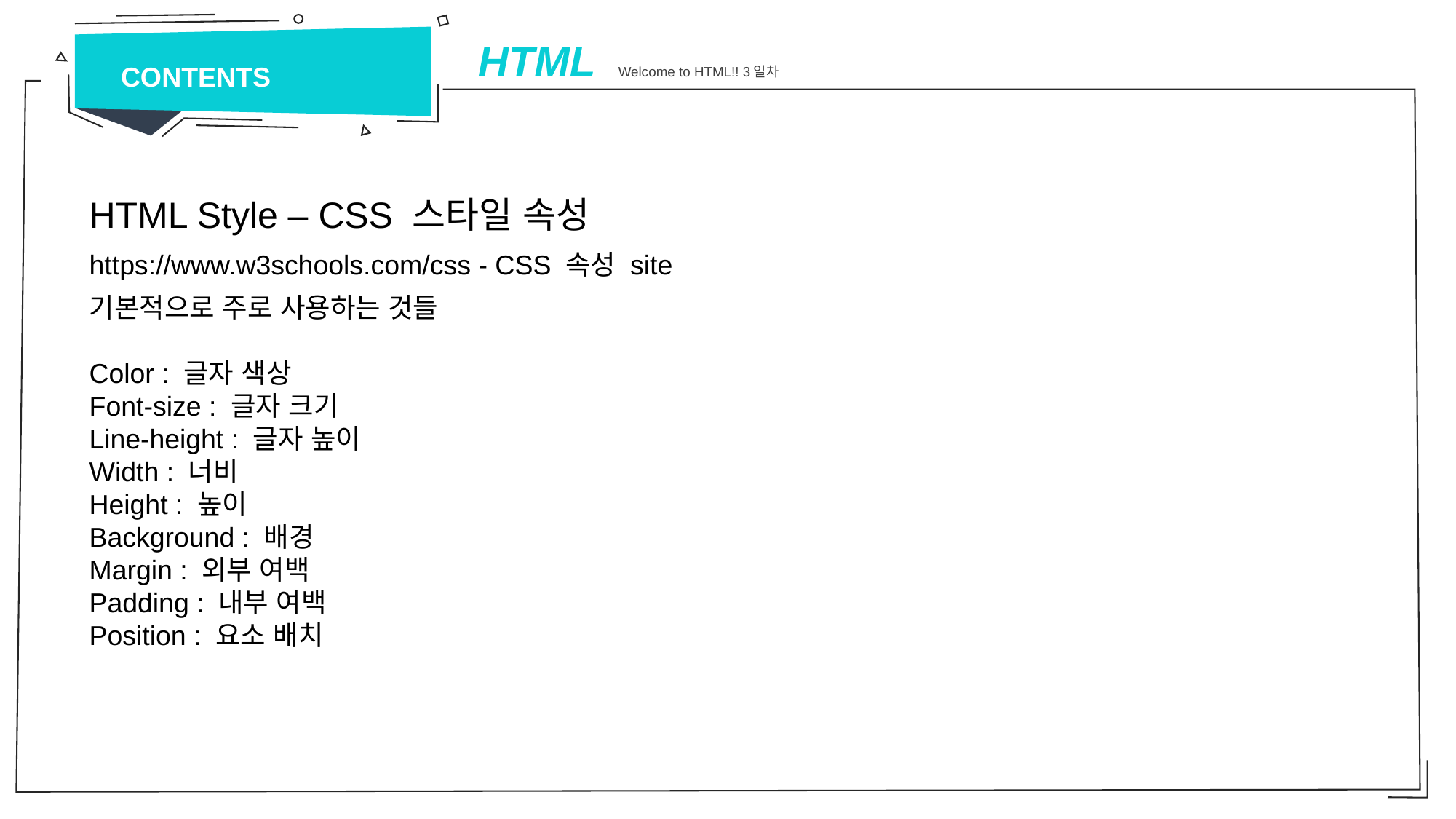

HTML  Welcome to HTML!! 3일차

CONTENTS

HTML Style – CSS 스타일 속성
https://www.w3schools.com/css - CSS 속성 site
기본적으로 주로 사용하는 것들

Color : 글자 색상
Font-size : 글자 크기
Line-height : 글자 높이
Width : 너비
Height : 높이
Background : 배경
Margin : 외부 여백
Padding : 내부 여백
Position : 요소 배치